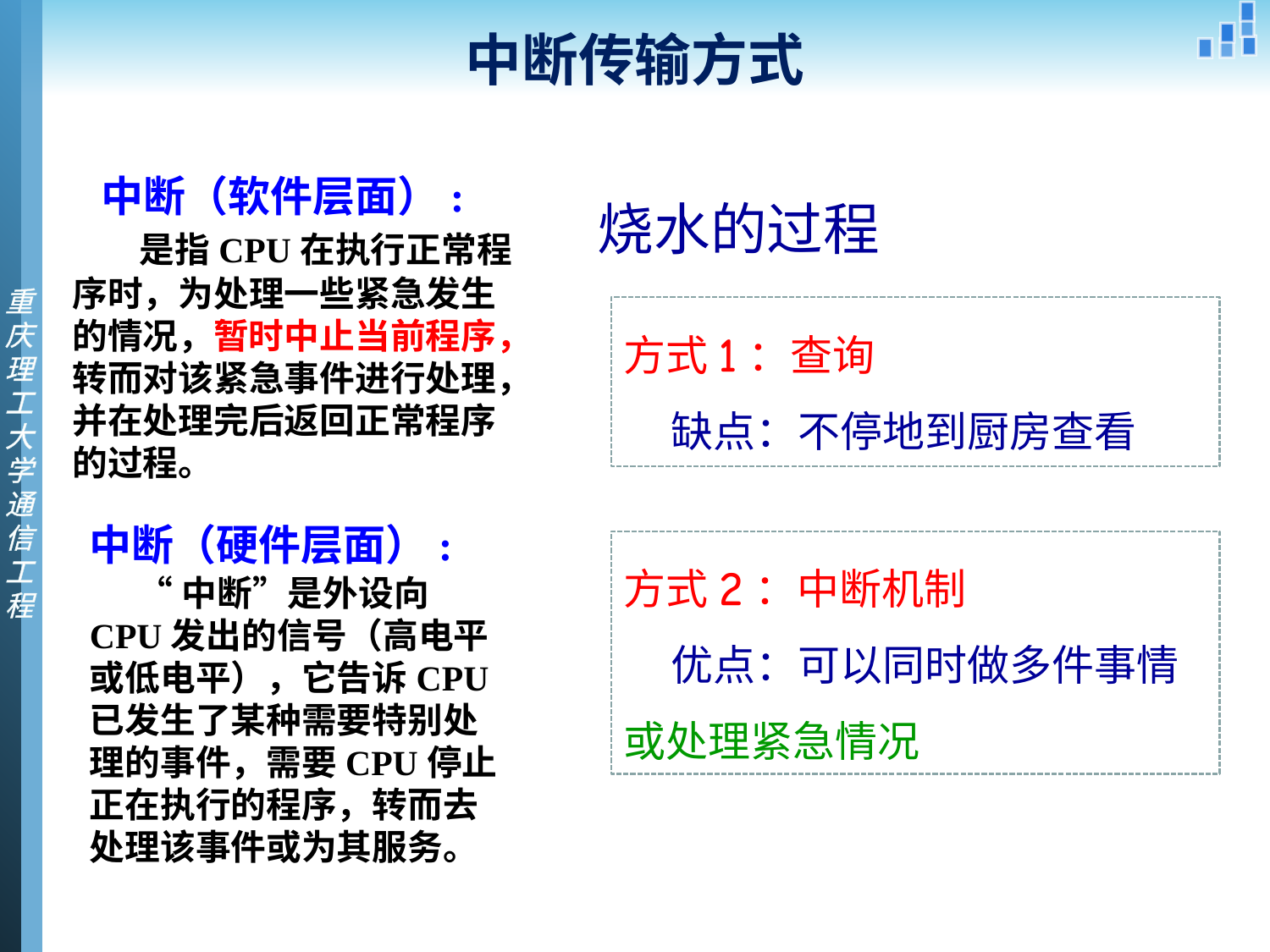

中断传输方式
  中断（软件层面）:
      是指CPU在执行正常程序时，为处理一些紧急发生的情况，暂时中止当前程序，转而对该紧急事件进行处理，并在处理完后返回正常程序的过程。
烧水的过程
方式1：查询
     缺点：不停地到厨房查看
中断（硬件层面）:
      “中断”是外设向CPU发出的信号（高电平或低电平），它告诉CPU已发生了某种需要特别处理的事件，需要CPU停止正在执行的程序，转而去处理该事件或为其服务。
方式2：中断机制
     优点：可以同时做多件事情或处理紧急情况